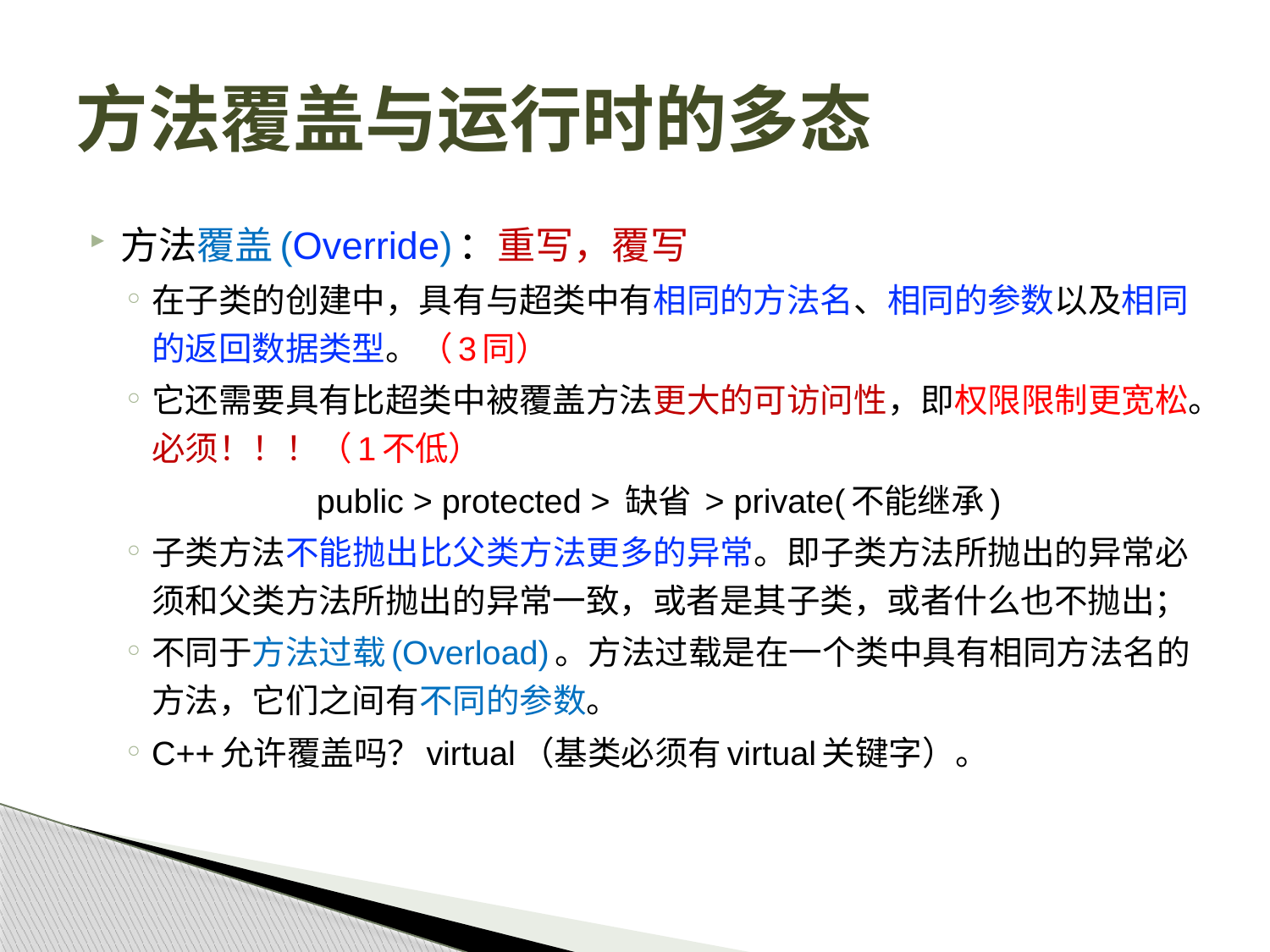

# 方法覆盖与运行时的多态
方法覆盖(Override)：重写，覆写
在子类的创建中，具有与超类中有相同的方法名、相同的参数以及相同的返回数据类型。（3同）
它还需要具有比超类中被覆盖方法更大的可访问性，即权限限制更宽松。必须！！！（1不低）
public > protected > 缺省 > private(不能继承)
子类方法不能抛出比父类方法更多的异常。即子类方法所抛出的异常必须和父类方法所抛出的异常一致，或者是其子类，或者什么也不抛出；
不同于方法过载(Overload)。方法过载是在一个类中具有相同方法名的方法，它们之间有不同的参数。
C++允许覆盖吗？virtual（基类必须有virtual关键字）。